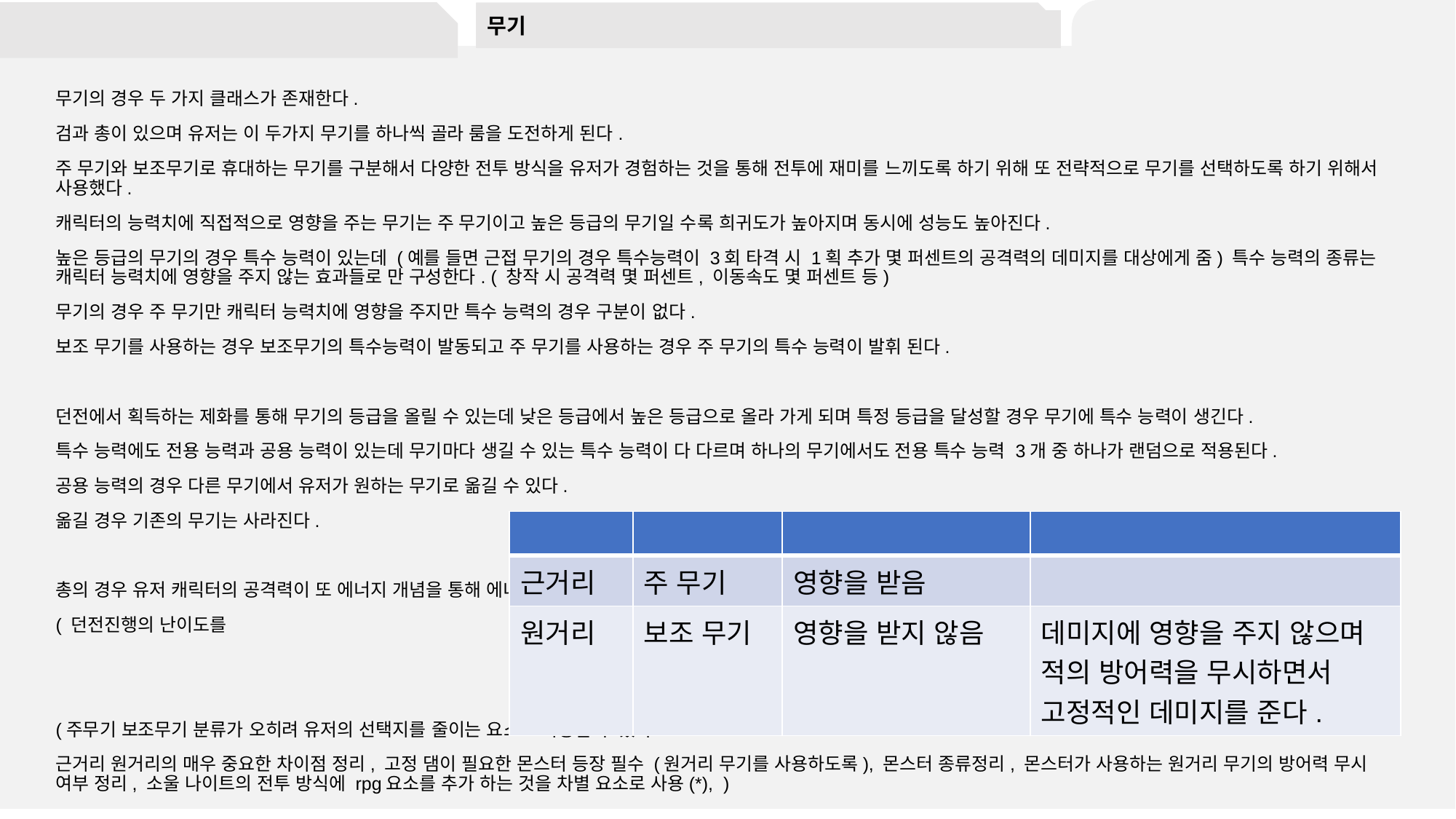

무기
#
무기의 경우 두 가지 클래스가 존재한다.
검과 총이 있으며 유저는 이 두가지 무기를 하나씩 골라 룸을 도전하게 된다.
주 무기와 보조무기로 휴대하는 무기를 구분해서 다양한 전투 방식을 유저가 경험하는 것을 통해 전투에 재미를 느끼도록 하기 위해 또 전략적으로 무기를 선택하도록 하기 위해서 사용했다.
캐릭터의 능력치에 직접적으로 영향을 주는 무기는 주 무기이고 높은 등급의 무기일 수록 희귀도가 높아지며 동시에 성능도 높아진다.
높은 등급의 무기의 경우 특수 능력이 있는데 (예를 들면 근접 무기의 경우 특수능력이 3회 타격 시 1획 추가 몇 퍼센트의 공격력의 데미지를 대상에게 줌) 특수 능력의 종류는 캐릭터 능력치에 영향을 주지 않는 효과들로 만 구성한다. ( 창작 시 공격력 몇 퍼센트, 이동속도 몇 퍼센트 등)
무기의 경우 주 무기만 캐릭터 능력치에 영향을 주지만 특수 능력의 경우 구분이 없다.
보조 무기를 사용하는 경우 보조무기의 특수능력이 발동되고 주 무기를 사용하는 경우 주 무기의 특수 능력이 발휘 된다.

던전에서 획득하는 제화를 통해 무기의 등급을 올릴 수 있는데 낮은 등급에서 높은 등급으로 올라 가게 되며 특정 등급을 달성할 경우 무기에 특수 능력이 생긴다.
특수 능력에도 전용 능력과 공용 능력이 있는데 무기마다 생길 수 있는 특수 능력이 다 다르며 하나의 무기에서도 전용 특수 능력 3개 중 하나가 랜덤으로 적용된다.
공용 능력의 경우 다른 무기에서 유저가 원하는 무기로 옮길 수 있다.
옮길 경우 기존의 무기는 사라진다.

총의 경우 유저 캐릭터의 공격력이 또 에너지 개념을 통해 에너지를 모두 사용시 충전 될 때까지 사용할 수 없다.
( 던전진행의 난이도를

(주무기 보조무기 분류가 오히려 유저의 선택지를 줄이는 요소로 작용할 수 있다.
근거리 원거리의 매우 중요한 차이점 정리, 고정 댐이 필요한 몬스터 등장 필수 (원거리 무기를 사용하도록), 몬스터 종류정리, 몬스터가 사용하는 원거리 무기의 방어력 무시 여부 정리, 소울 나이트의 전투 방식에 rpg요소를 추가 하는 것을 차별 요소로 사용(*),  )
|  |  |  |  |
| --- | --- | --- | --- |
| 근거리 | 주 무기 | 영향을 받음 |  |
| 원거리 | 보조 무기 | 영향을 받지 않음 | 데미지에 영향을 주지 않으며 적의 방어력을 무시하면서 고정적인 데미지를 준다. |